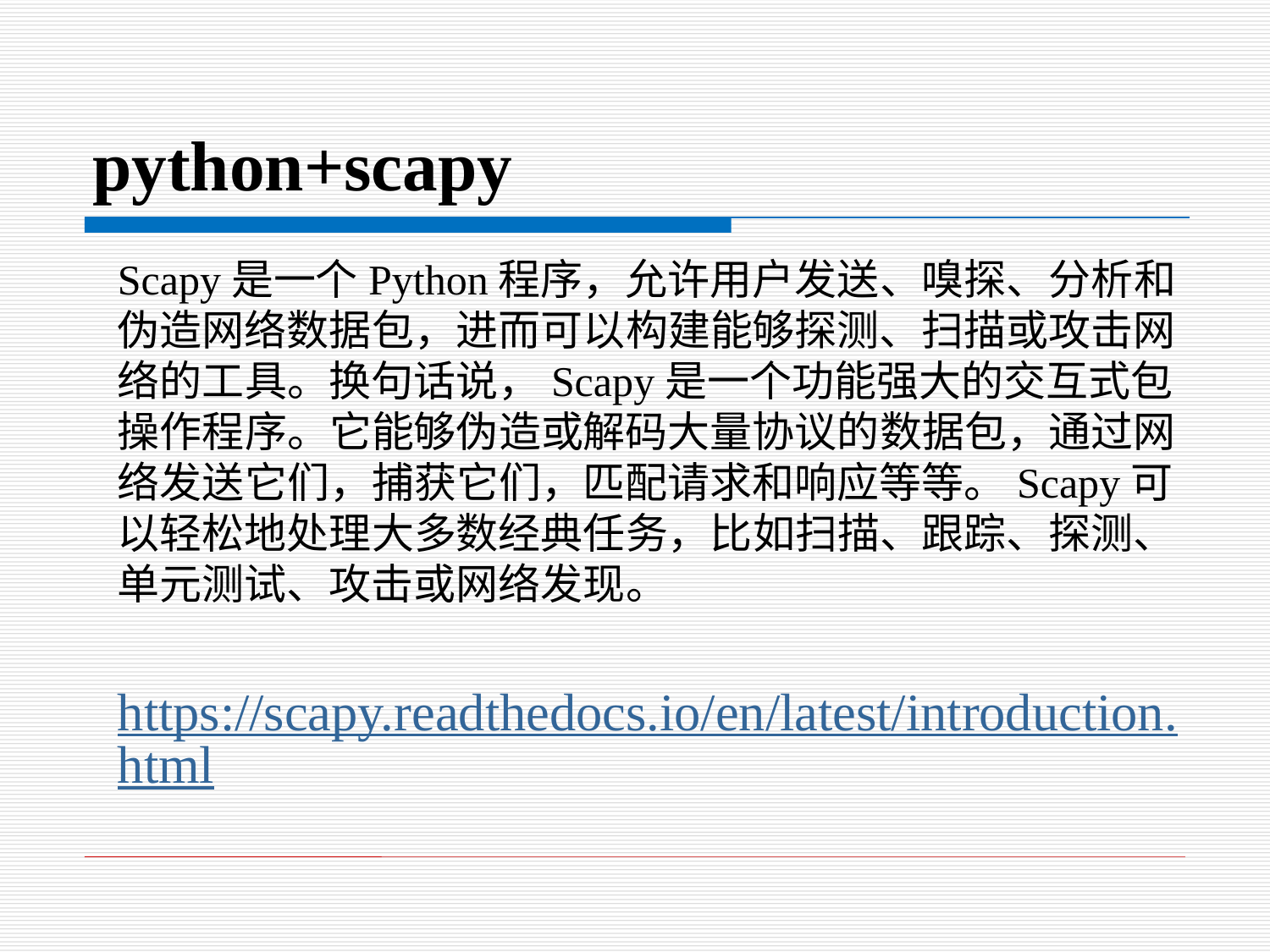

# python+scapy
Scapy是一个Python程序，允许用户发送、嗅探、分析和伪造网络数据包，进而可以构建能够探测、扫描或攻击网络的工具。换句话说，Scapy是一个功能强大的交互式包操作程序。它能够伪造或解码大量协议的数据包，通过网络发送它们，捕获它们，匹配请求和响应等等。Scapy可以轻松地处理大多数经典任务，比如扫描、跟踪、探测、单元测试、攻击或网络发现。

https://scapy.readthedocs.io/en/latest/introduction.html